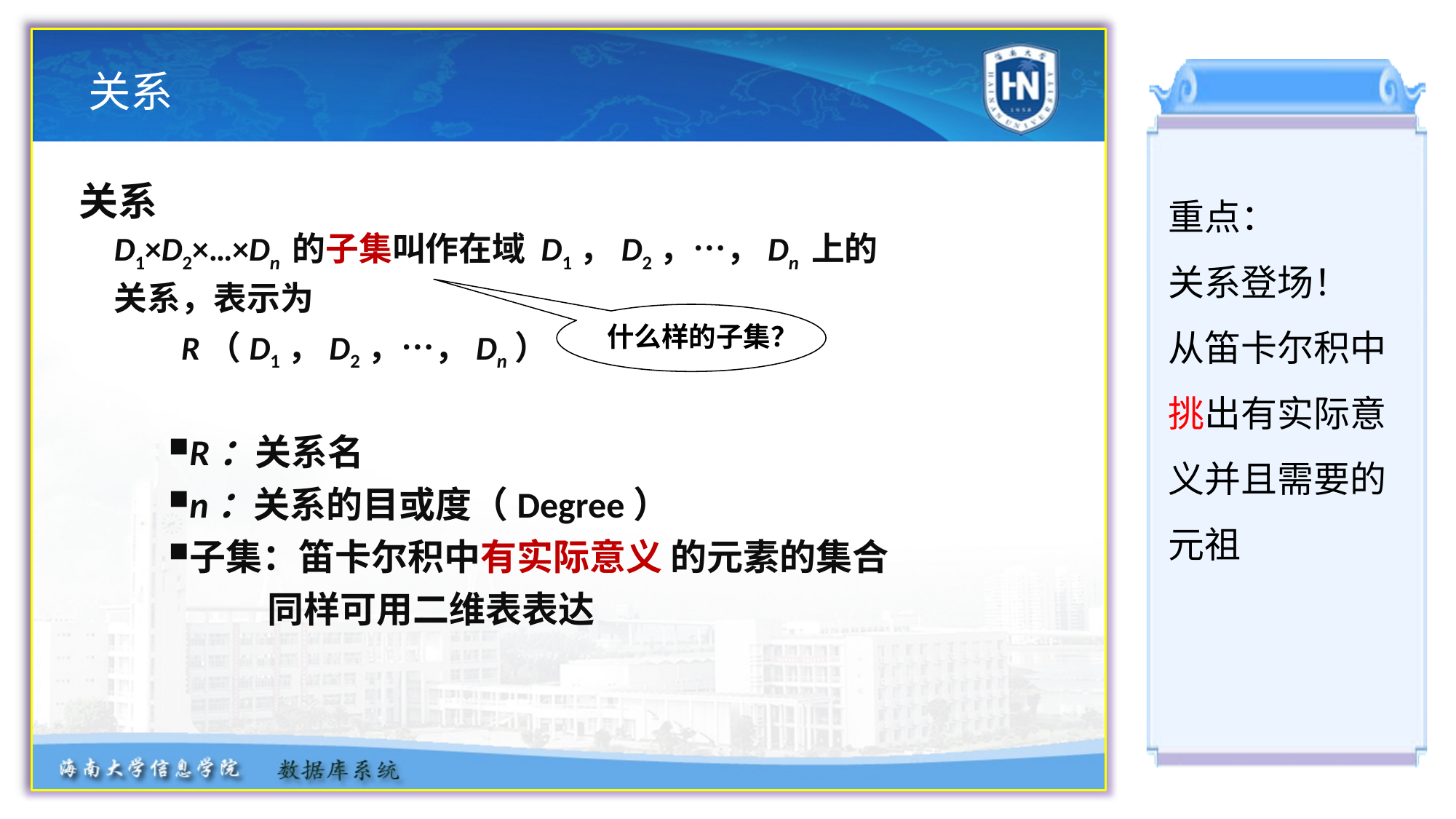

# 关系
 关系
D1×D2×…×Dn 的子集叫作在域 D1，D2，…，Dn 上的
关系，表示为
         R（D1，D2，…，Dn）

R：关系名
n：关系的目或度（Degree）
子集：笛卡尔积中有实际意义 的元素的集合
     同样可用二维表表达
重点：
关系登场！
从笛卡尔积中挑出有实际意义并且需要的元祖
什么样的子集？